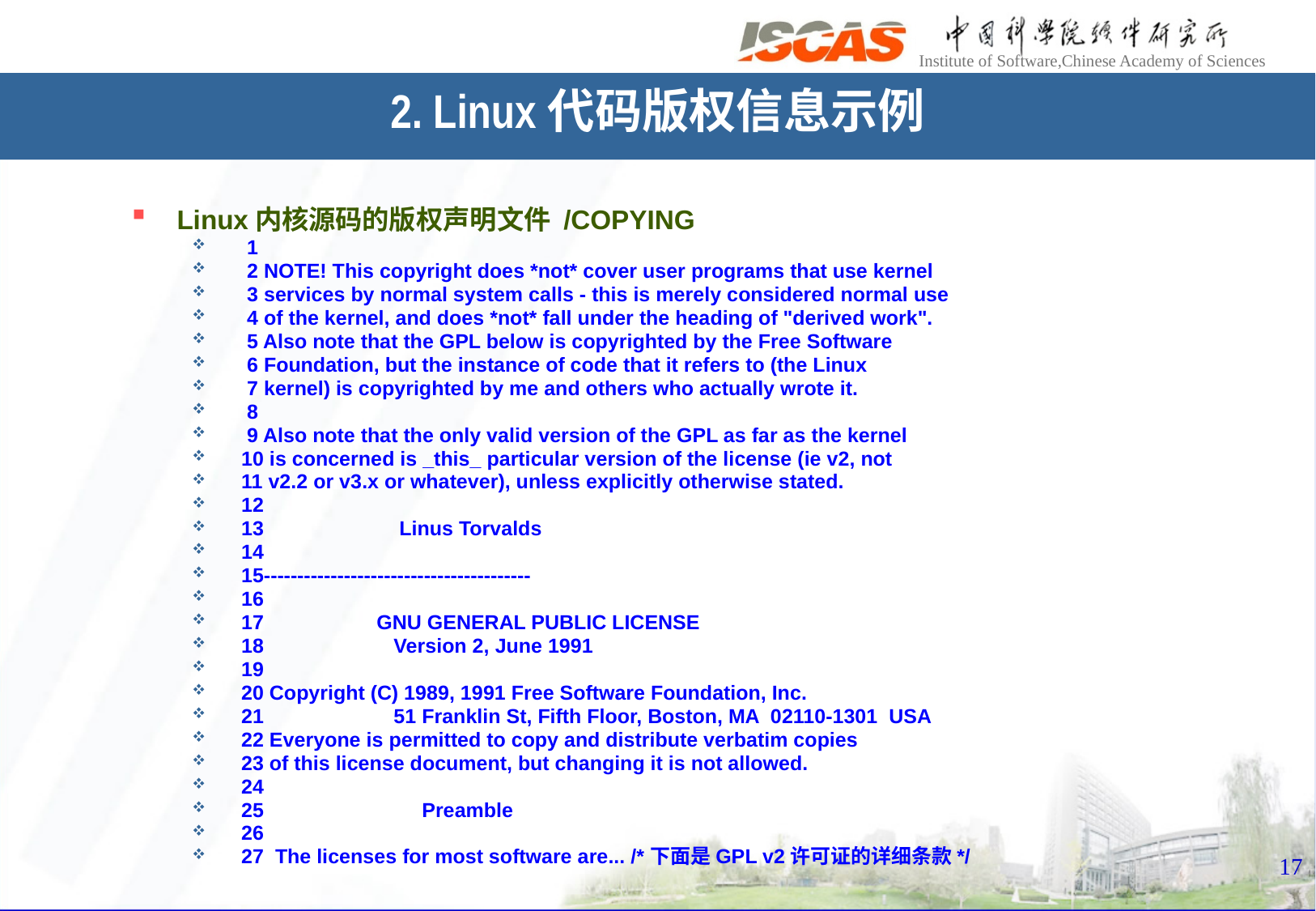

2. Linux代码版权信息示例
Linux内核源码的版权声明文件 /COPYING
   1
   2 NOTE! This copyright does *not* cover user programs that use kernel
   3 services by normal system calls - this is merely considered normal use
   4 of the kernel, and does *not* fall under the heading of "derived work".
   5 Also note that the GPL below is copyrighted by the Free Software
   6 Foundation, but the instance of code that it refers to (the Linux
   7 kernel) is copyrighted by me and others who actually wrote it.
   8
   9 Also note that the only valid version of the GPL as far as the kernel
  10 is concerned is _this_ particular version of the license (ie v2, not
  11 v2.2 or v3.x or whatever), unless explicitly otherwise stated.
  12
  13                        Linus Torvalds
  14
  15----------------------------------------
  16
  17                    GNU GENERAL PUBLIC LICENSE
  18                       Version 2, June 1991
  19
  20 Copyright (C) 1989, 1991 Free Software Foundation, Inc.
  21                       51 Franklin St, Fifth Floor, Boston, MA  02110-1301  USA
  22 Everyone is permitted to copy and distribute verbatim copies
  23 of this license document, but changing it is not allowed.
  24
  25                            Preamble
  26
  27  The licenses for most software are... /*下面是GPL v2许可证的详细条款*/
17